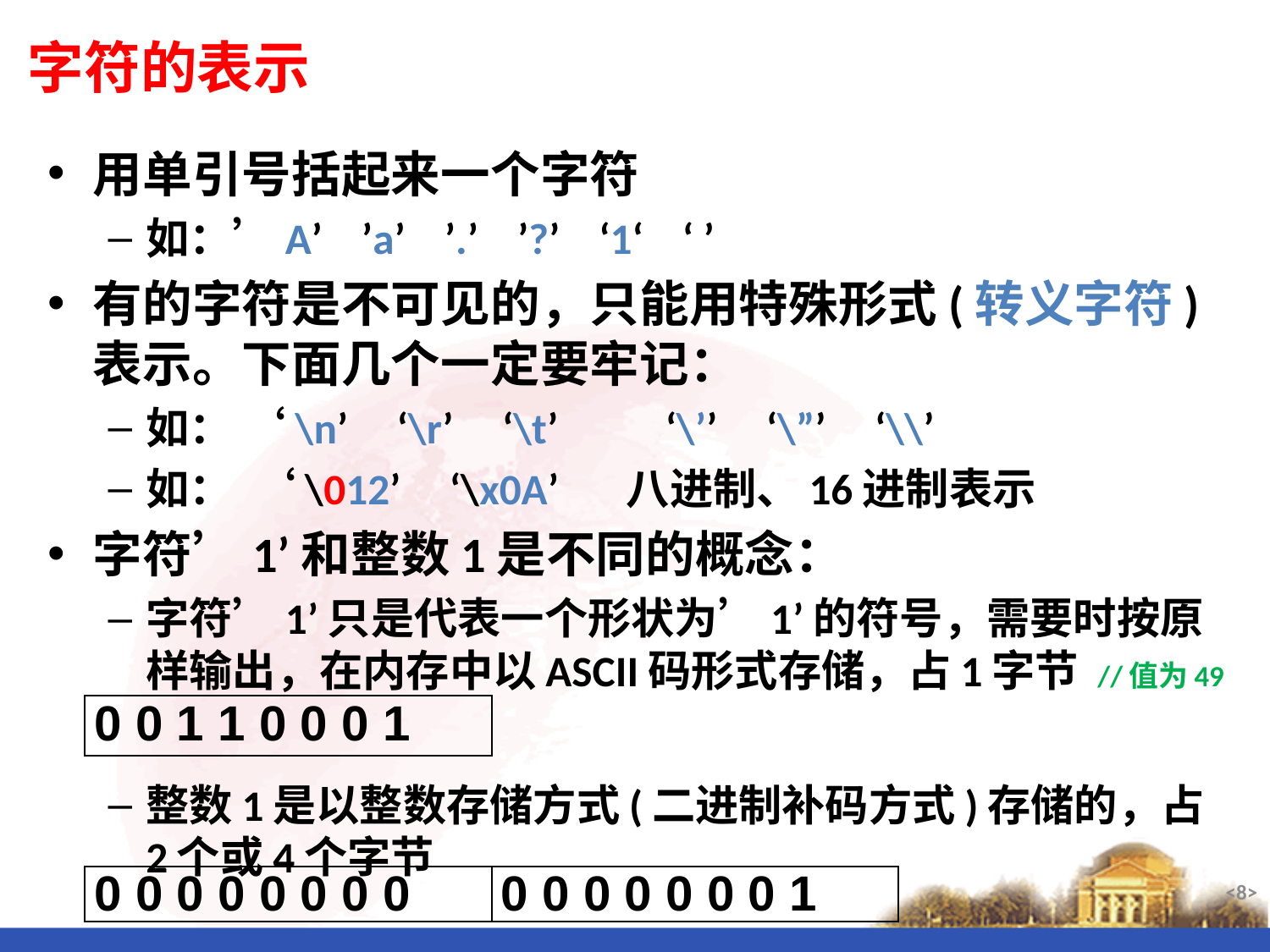

# 字符的表示
用单引号括起来一个字符
如：’A’    ’a’    ’.’    ’?’    ‘1‘    ‘ ’
有的字符是不可见的，只能用特殊形式(转义字符)表示。下面几个一定要牢记：
如： ‘\n’     ‘\r’     ‘\t’           ‘\’’     ‘\”’     ‘\\’
如：  ‘\012’     ‘\x0A’      八进制、16进制表示
字符’1’和整数1是不同的概念：
字符’1’只是代表一个形状为’1’的符号，需要时按原样输出，在内存中以ASCII码形式存储，占1字节 //值为49

整数1是以整数存储方式(二进制补码方式)存储的，占2个或4个字节
| 0 0 1 1 0 0 0 1 |
| --- |
<8>
| 0 0 0 0 0 0 0 0 | 0 0 0 0 0 0 0 1 |
| --- | --- |